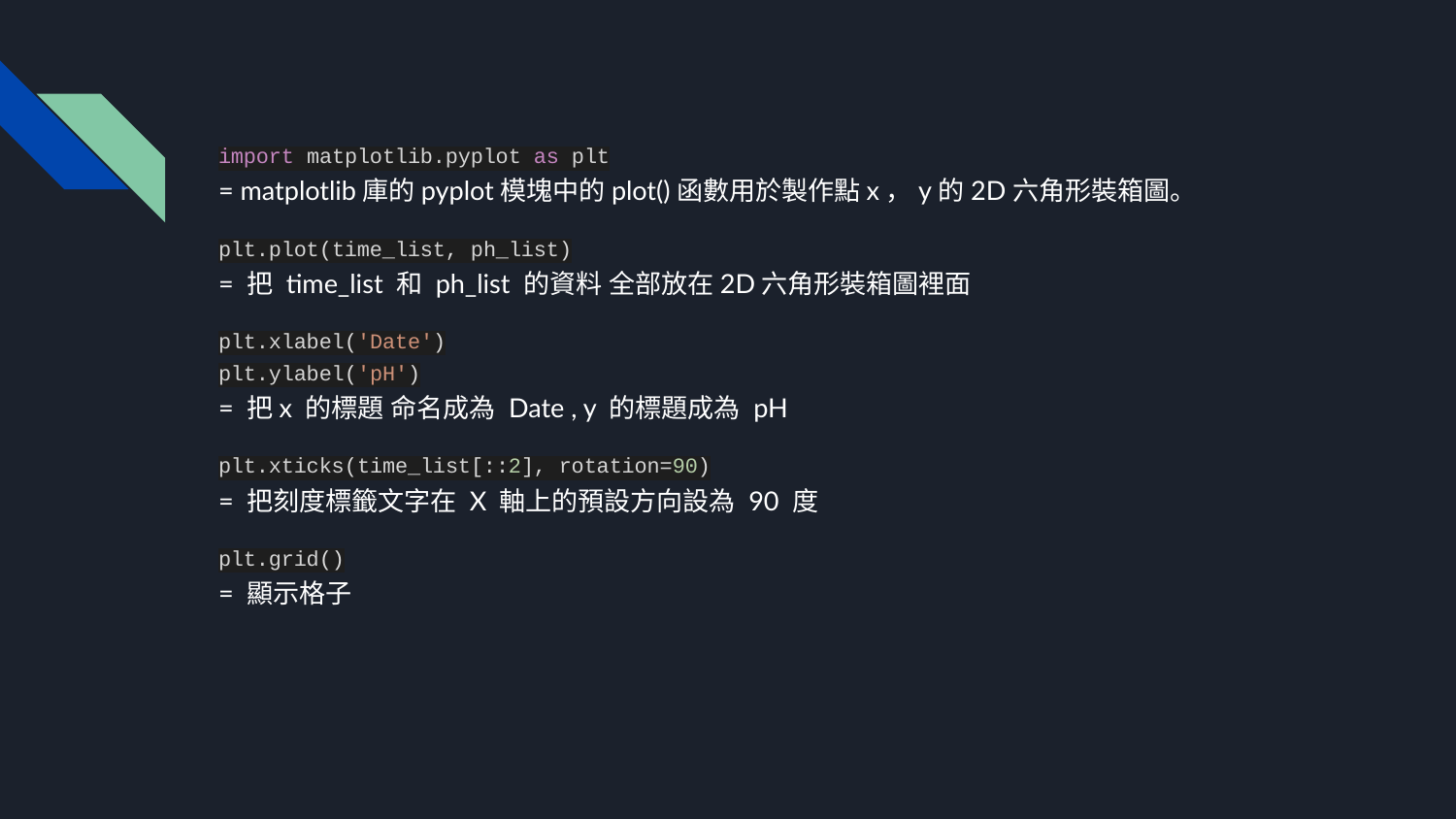

import matplotlib.pyplot as plt
= matplotlib庫的pyplot模塊中的plot()函數用於製作點x，y的2D六角形裝箱圖。
plt.plot(time_list, ph_list)
= 把 time_list 和 ph_list 的資料 全部放在2D六角形裝箱圖裡面
plt.xlabel('Date')
plt.ylabel('pH')
= 把x 的標題 命名成為 Date , y 的標題成為 pH
plt.xticks(time_list[::2], rotation=90)
= 把刻度標籤文字在 X 軸上的預設方向設為 90 度
plt.grid()
= 顯示格子